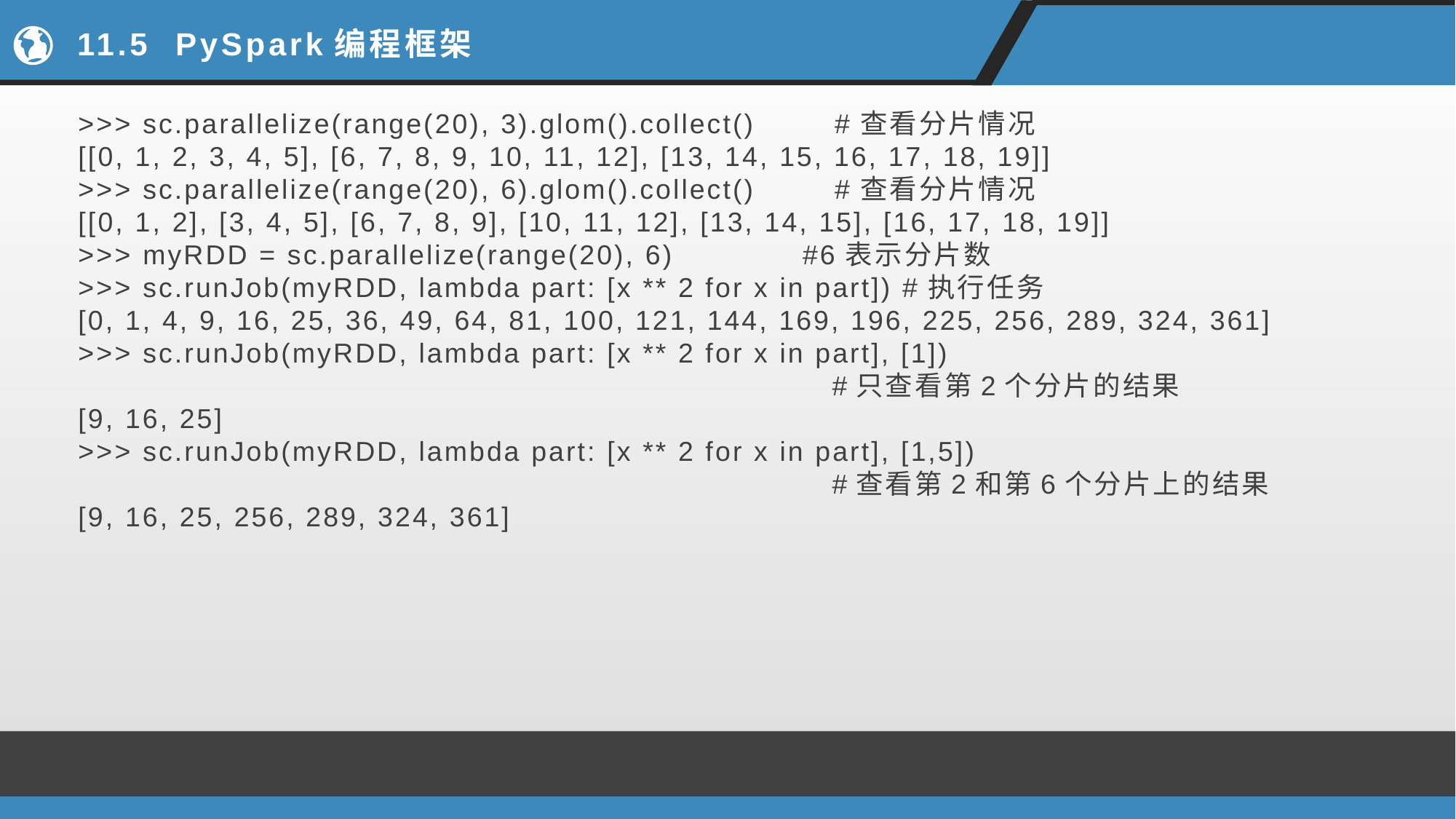

# 11.5  PySpark编程框架

>>> sc.parallelize(range(20), 3).glom().collect()        #查看分片情况
[[0, 1, 2, 3, 4, 5], [6, 7, 8, 9, 10, 11, 12], [13, 14, 15, 16, 17, 18, 19]]
>>> sc.parallelize(range(20), 6).glom().collect()        #查看分片情况
[[0, 1, 2], [3, 4, 5], [6, 7, 8, 9], [10, 11, 12], [13, 14, 15], [16, 17, 18, 19]]
>>> myRDD = sc.parallelize(range(20), 6)             #6表示分片数
>>> sc.runJob(myRDD, lambda part: [x ** 2 for x in part]) #执行任务
[0, 1, 4, 9, 16, 25, 36, 49, 64, 81, 100, 121, 144, 169, 196, 225, 256, 289, 324, 361]
>>> sc.runJob(myRDD, lambda part: [x ** 2 for x in part], [1])
                                                                            #只查看第2个分片的结果
[9, 16, 25]
>>> sc.runJob(myRDD, lambda part: [x ** 2 for x in part], [1,5])
                                                                            #查看第2和第6个分片上的结果
[9, 16, 25, 256, 289, 324, 361]